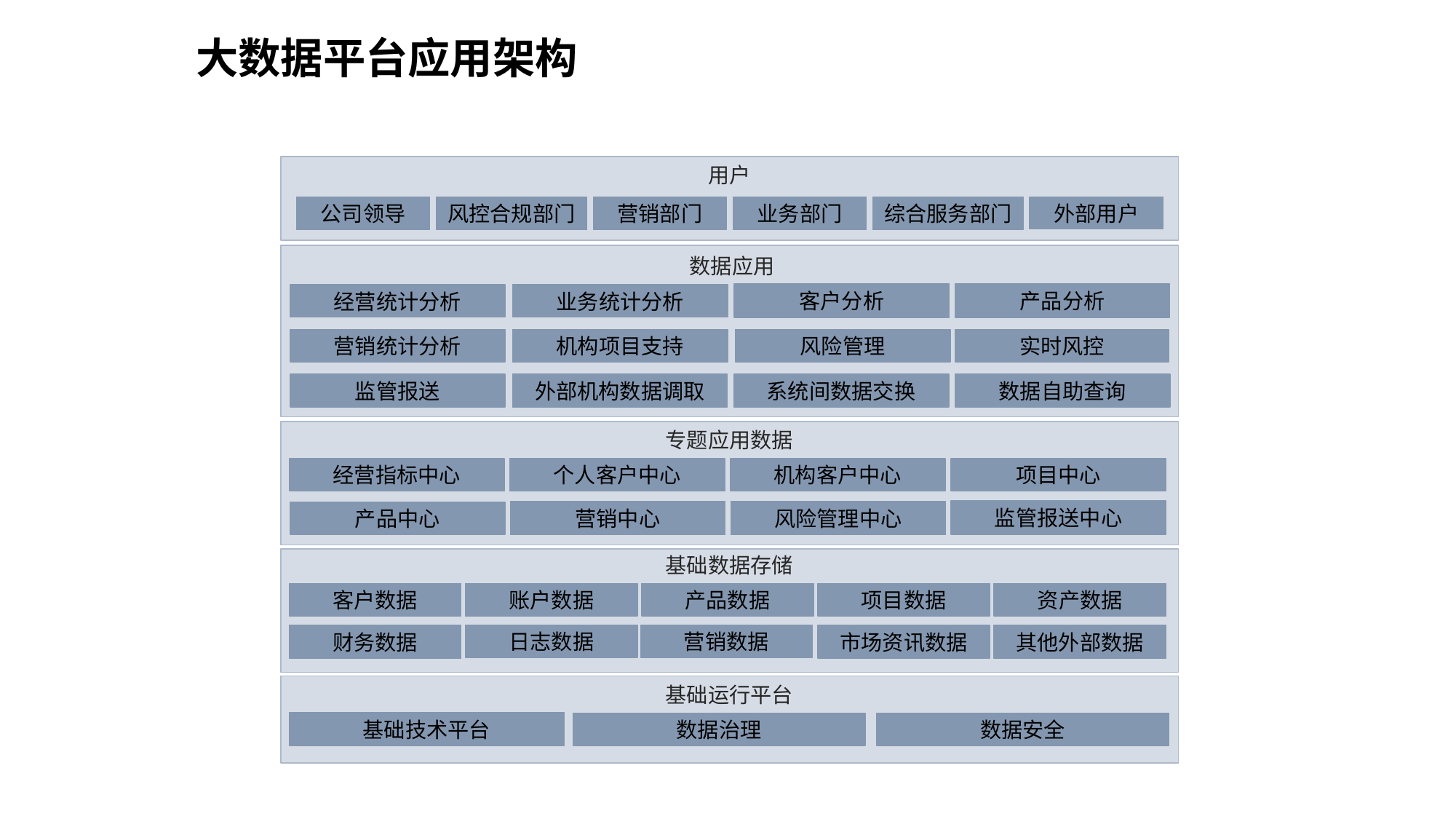

大数据平台应用架构

用户
公司领导
风控合规部门
营销部门
业务部门
综合服务部门
外部用户

数据应用
客户分析
产品分析
经营统计分析
业务统计分析
实时风控
营销统计分析
机构项目支持
风险管理
监管报送
外部机构数据调取
系统间数据交换
数据自助查询

专题应用数据
经营指标中心
个人客户中心
机构客户中心
项目中心
监管报送中心
营销中心
风险管理中心
产品中心
基础数据存储

客户数据
账户数据
产品数据
项目数据
资产数据
财务数据
日志数据
营销数据
其他外部数据
市场资讯数据

基础运行平台
基础技术平台
数据治理
数据安全